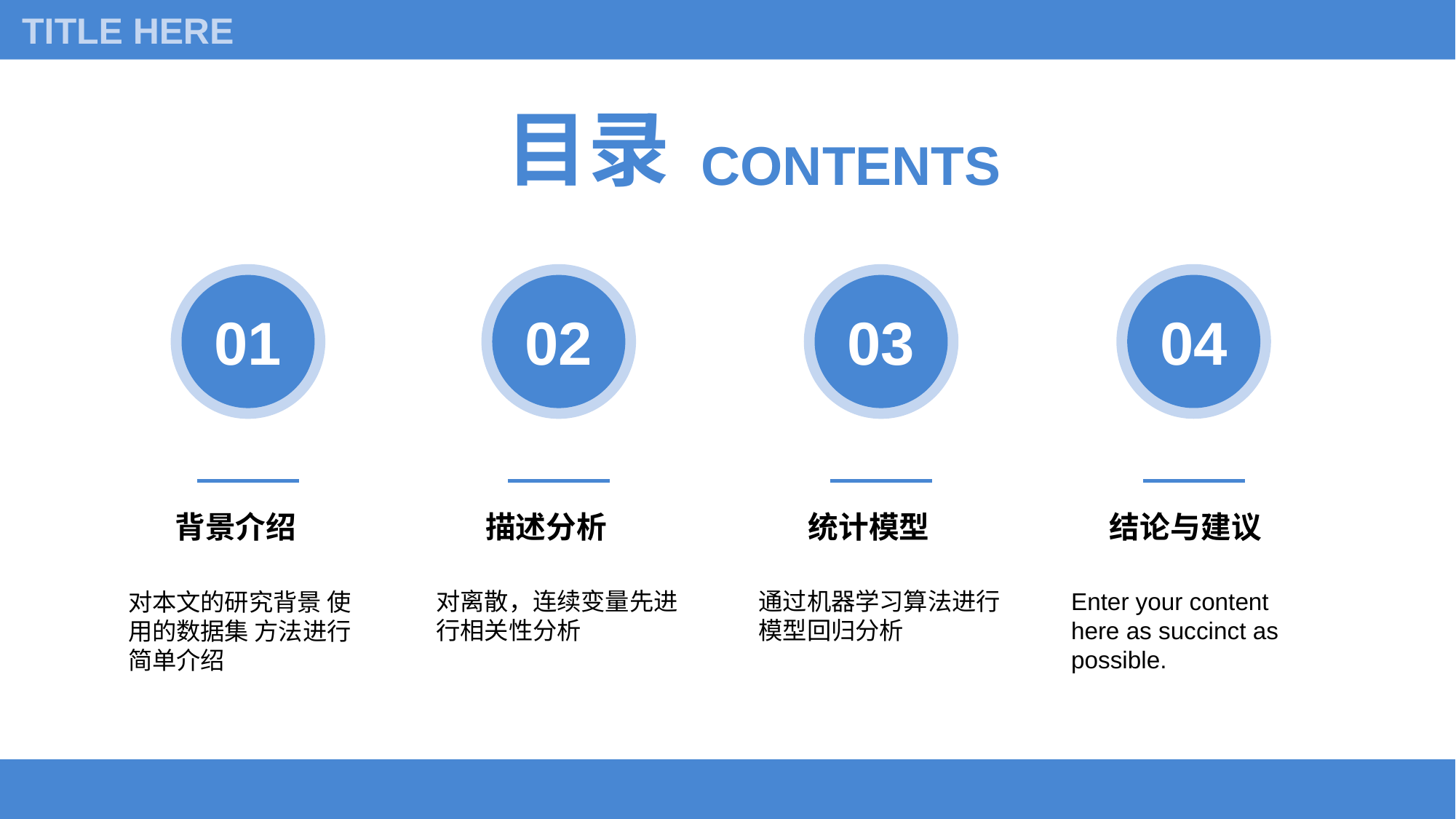

TITLE HERE
目录
CONTENTS

03
04
01
02
    背景介绍
    描述分析
    统计模型
   结论与建议
对离散，连续变量先进行相关性分析
通过机器学习算法进行模型回归分析
Enter your content here as succinct as possible.
对本文的研究背景 使用的数据集 方法进行简单介绍